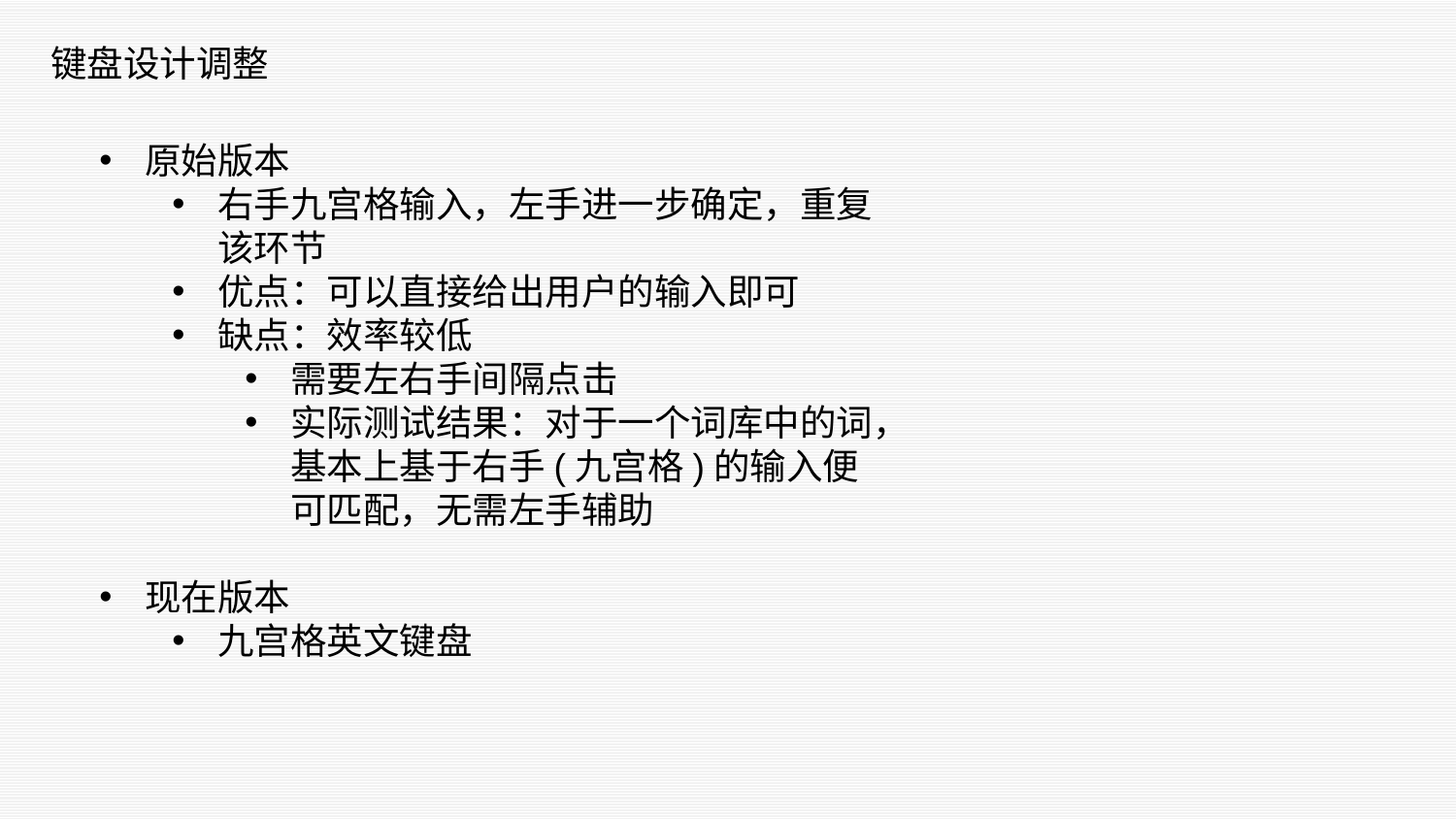

键盘设计调整
原始版本
右手九宫格输入，左手进一步确定，重复该环节
优点：可以直接给出用户的输入即可
缺点：效率较低
需要左右手间隔点击
实际测试结果：对于一个词库中的词，基本上基于右手(九宫格)的输入便可匹配，无需左手辅助

现在版本
九宫格英文键盘